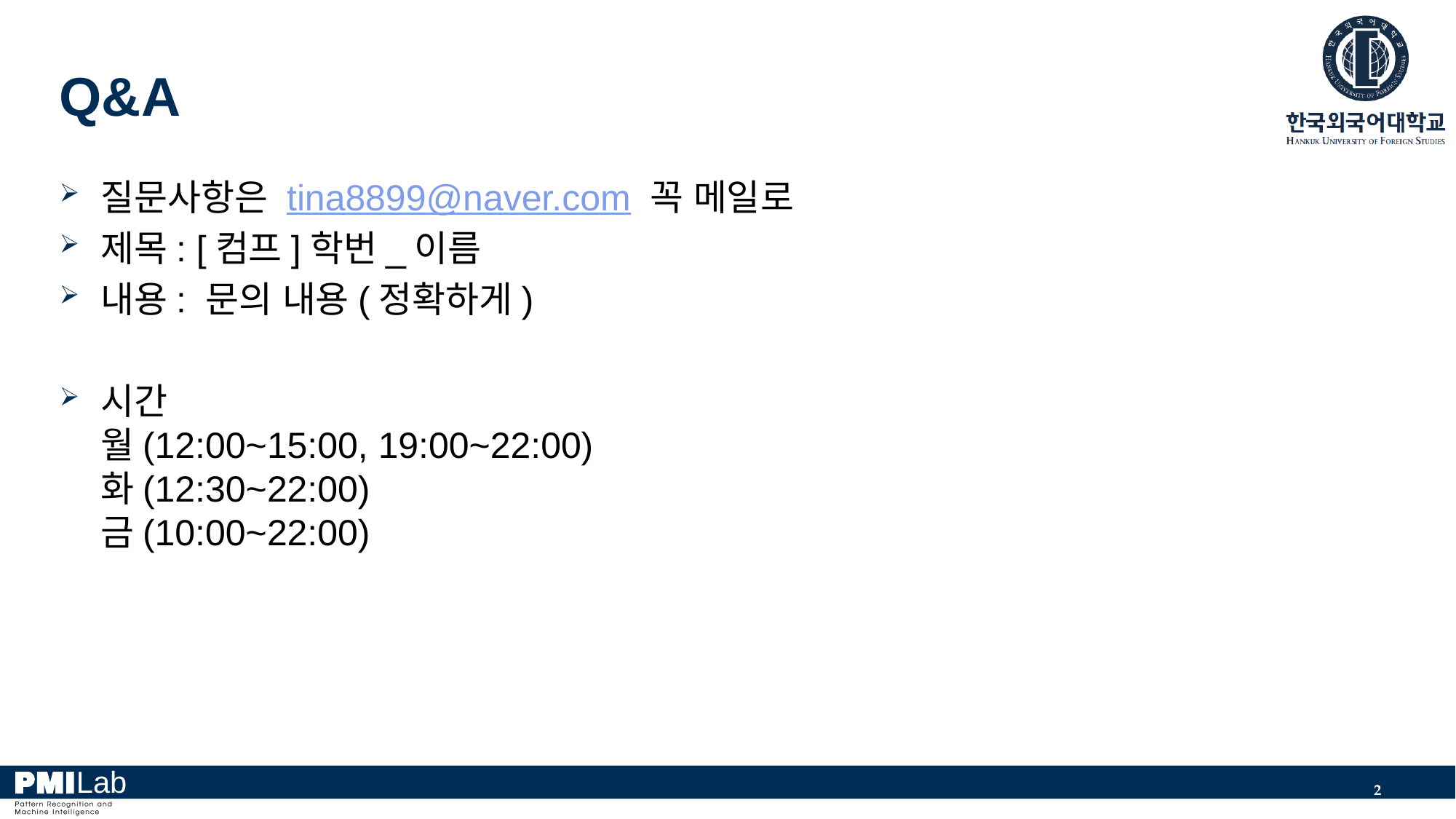

# Q&A
질문사항은 tina8899@naver.com 꼭 메일로
제목: [컴프]학번_이름
내용: 문의 내용(정확하게)

시간
월(12:00~15:00, 19:00~22:00)
화(12:30~22:00)
금(10:00~22:00)
2